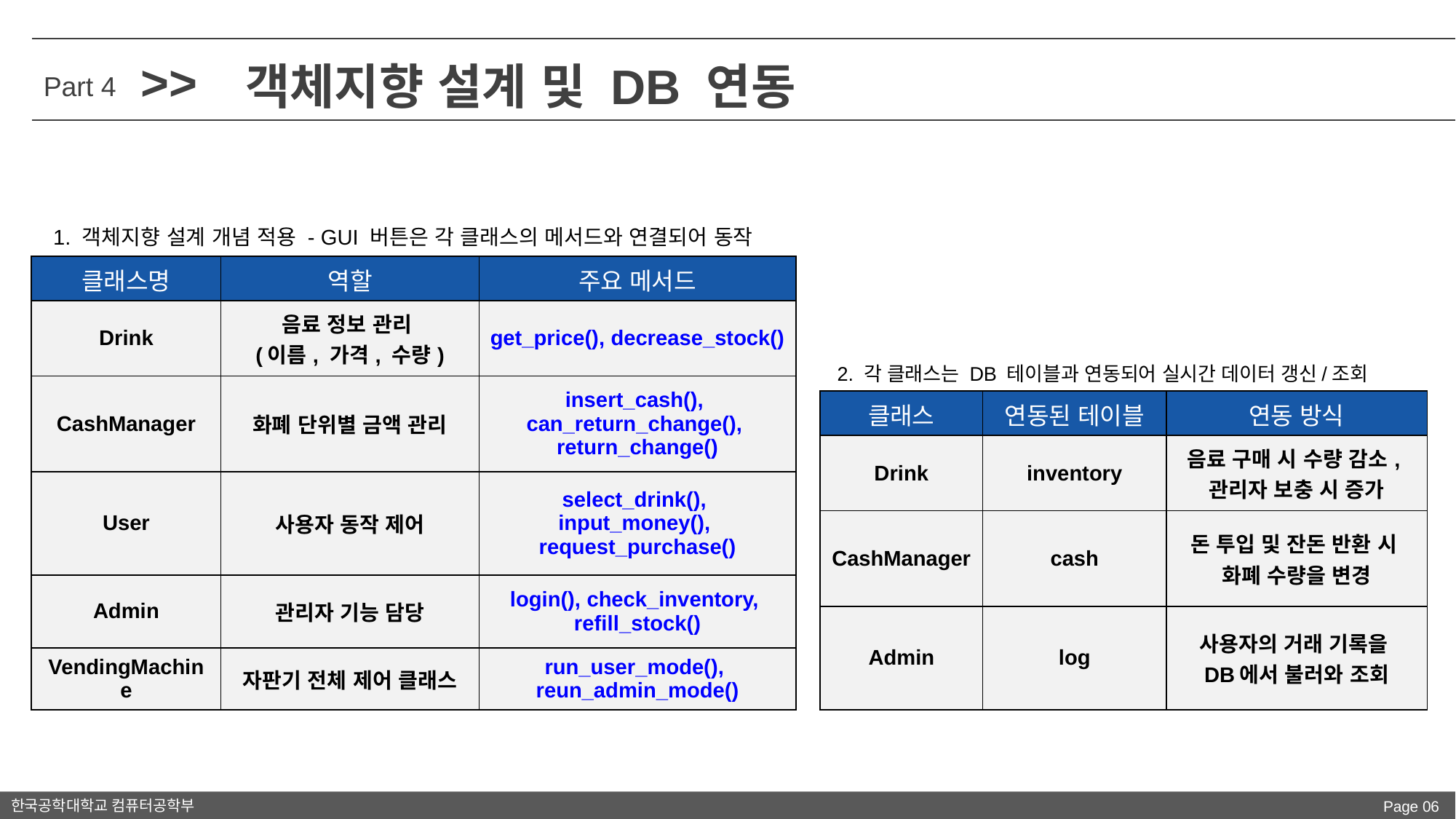

>>
객체지향 설계 및 DB 연동
Part 4
1. 객체지향 설계 개념 적용 - GUI 버튼은 각 클래스의 메서드와 연결되어 동작
| 클래스명 | 역할 | 주요 메서드 |
| --- | --- | --- |
| Drink | 음료 정보 관리 (이름, 가격, 수량) | get\_price(), decrease\_stock() |
| CashManager | 화폐 단위별 금액 관리 | insert\_cash(), can\_return\_change(), return\_change() |
| User | 사용자 동작 제어 | select\_drink(), input\_money(), request\_purchase() |
| Admin | 관리자 기능 담당 | login(), check\_inventory, refill\_stock() |
| VendingMachine | 자판기 전체 제어 클래스 | run\_user\_mode(), reun\_admin\_mode() |
2. 각 클래스는 DB 테이블과 연동되어 실시간 데이터 갱신/조회
| 클래스 | 연동된 테이블 | 연동 방식 |
| --- | --- | --- |
| Drink | inventory | 음료 구매 시 수량 감소, 관리자 보충 시 증가 |
| CashManager | cash | 돈 투입 및 잔돈 반환 시 화폐 수량을 변경 |
| Admin | log | 사용자의 거래 기록을 DB에서 불러와 조회 |
한국공학대학교 컴퓨터공학부

Page 06